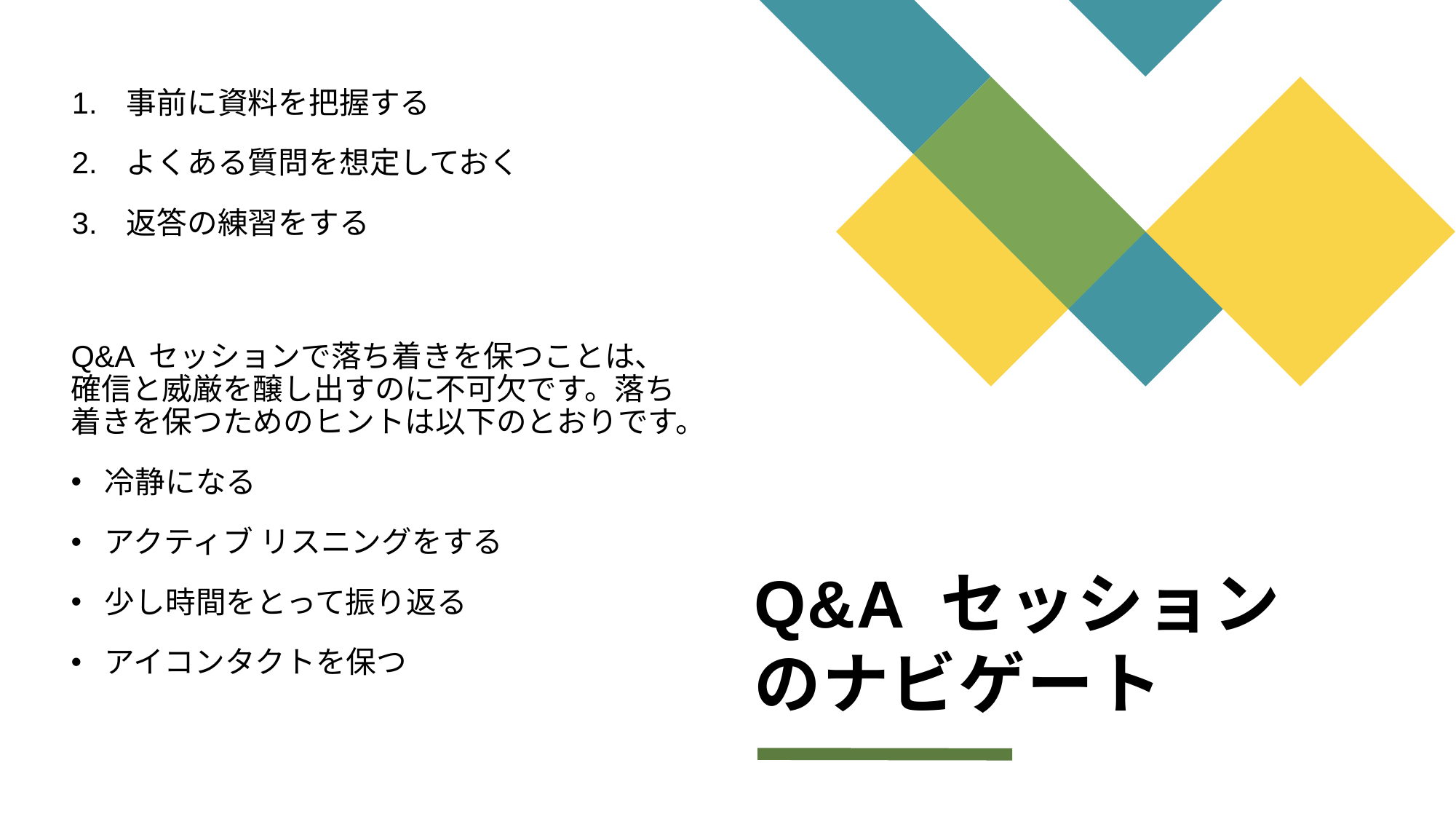

事前に資料を把握する
よくある質問を想定しておく
返答の練習をする
Q&A セッションで落ち着きを保つことは、確信と威厳を醸し出すのに不可欠です。落ち着きを保つためのヒントは以下のとおりです。
冷静になる
アクティブ リスニングをする
少し時間をとって振り返る
アイコンタクトを保つ
# Q&A セッションのナビゲート